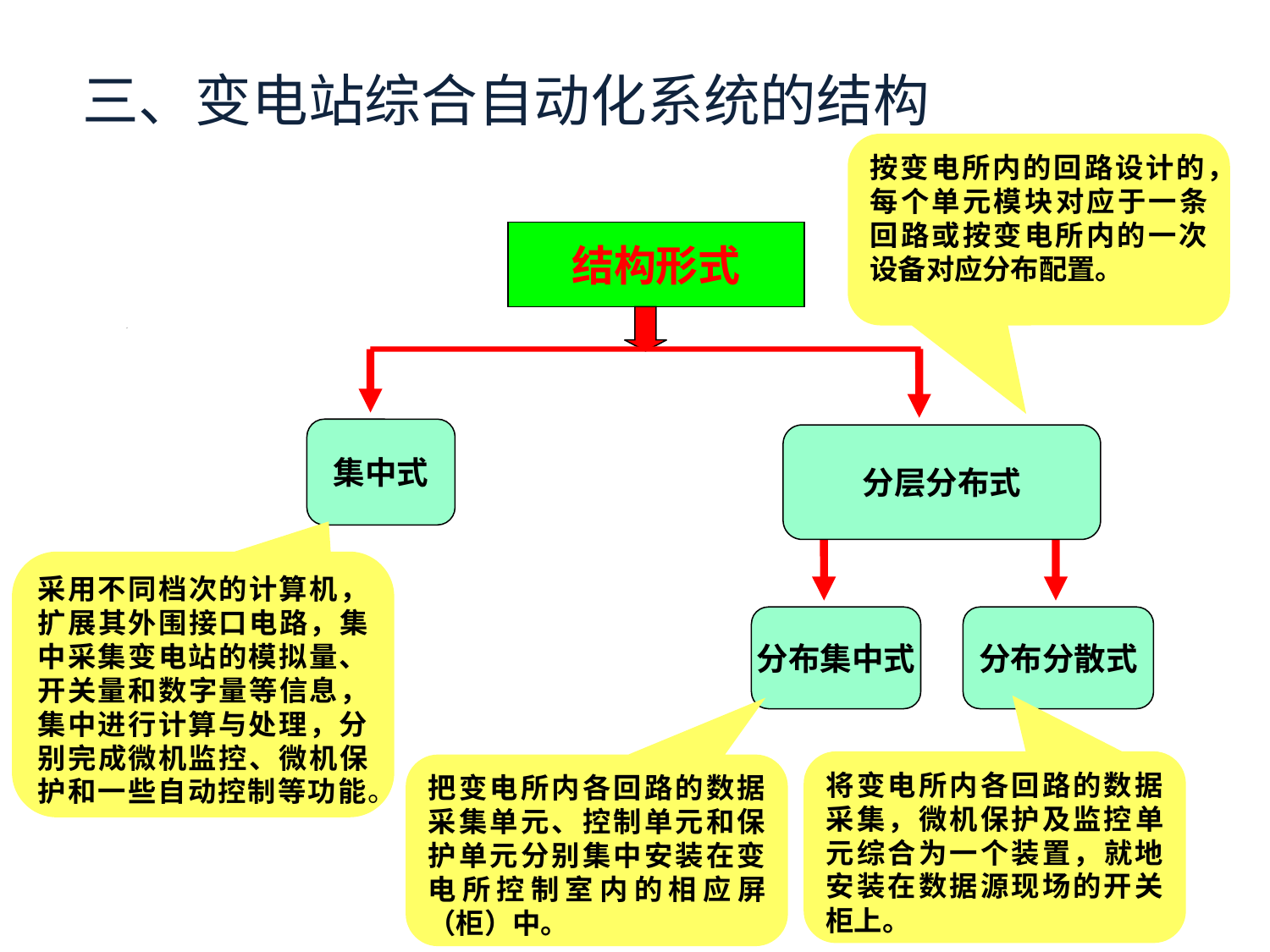

# 三、变电站综合自动化系统的结构
按变电所内的回路设计的，每个单元模块对应于一条回路或按变电所内的一次设备对应分布配置。
结构形式

集中式

分层分布式

分布集中式

分布分散式

采用不同档次的计算机，扩展其外围接口电路，集中采集变电站的模拟量、开关量和数字量等信息，集中进行计算与处理，分别完成微机监控、微机保护和一些自动控制等功能。
将变电所内各回路的数据采集，微机保护及监控单元综合为一个装置，就地安装在数据源现场的开关柜上。
把变电所内各回路的数据采集单元、控制单元和保护单元分别集中安装在变电所控制室内的相应屏（柜）中。